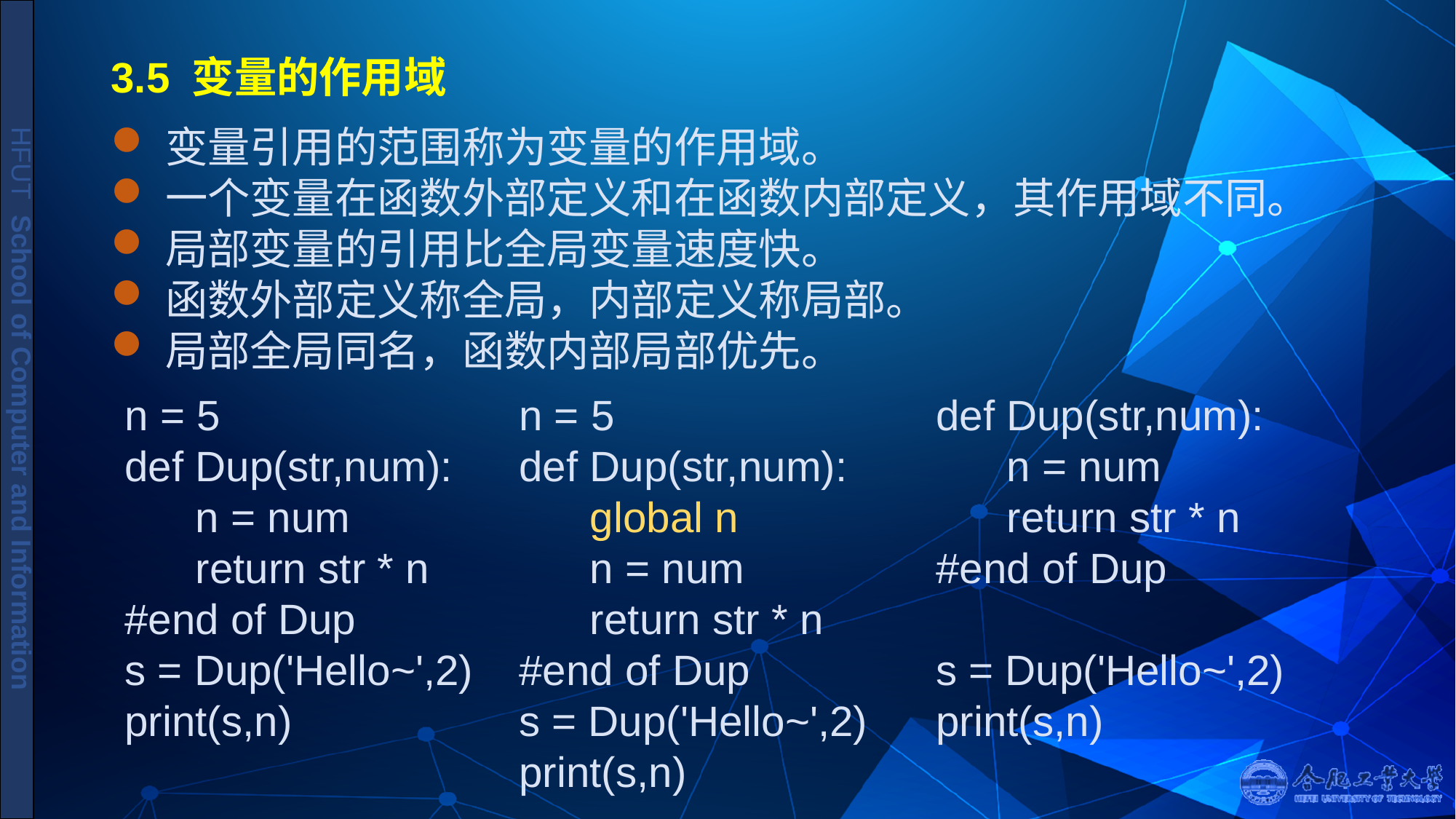

# 3.5 变量的作用域
变量引用的范围称为变量的作用域。
一个变量在函数外部定义和在函数内部定义，其作用域不同。
局部变量的引用比全局变量速度快。
函数外部定义称全局，内部定义称局部。
局部全局同名，函数内部局部优先。
n = 5
def Dup(str,num):
      n = num
      return str * n
#end of Dup
s = Dup('Hello~',2)
print(s,n)
n = 5
def Dup(str,num):
      global n
      n = num
      return str * n
#end of Dup
s = Dup('Hello~',2)
print(s,n)
def Dup(str,num):
      n = num
      return str * n
#end of Dup

s = Dup('Hello~',2)
print(s,n)